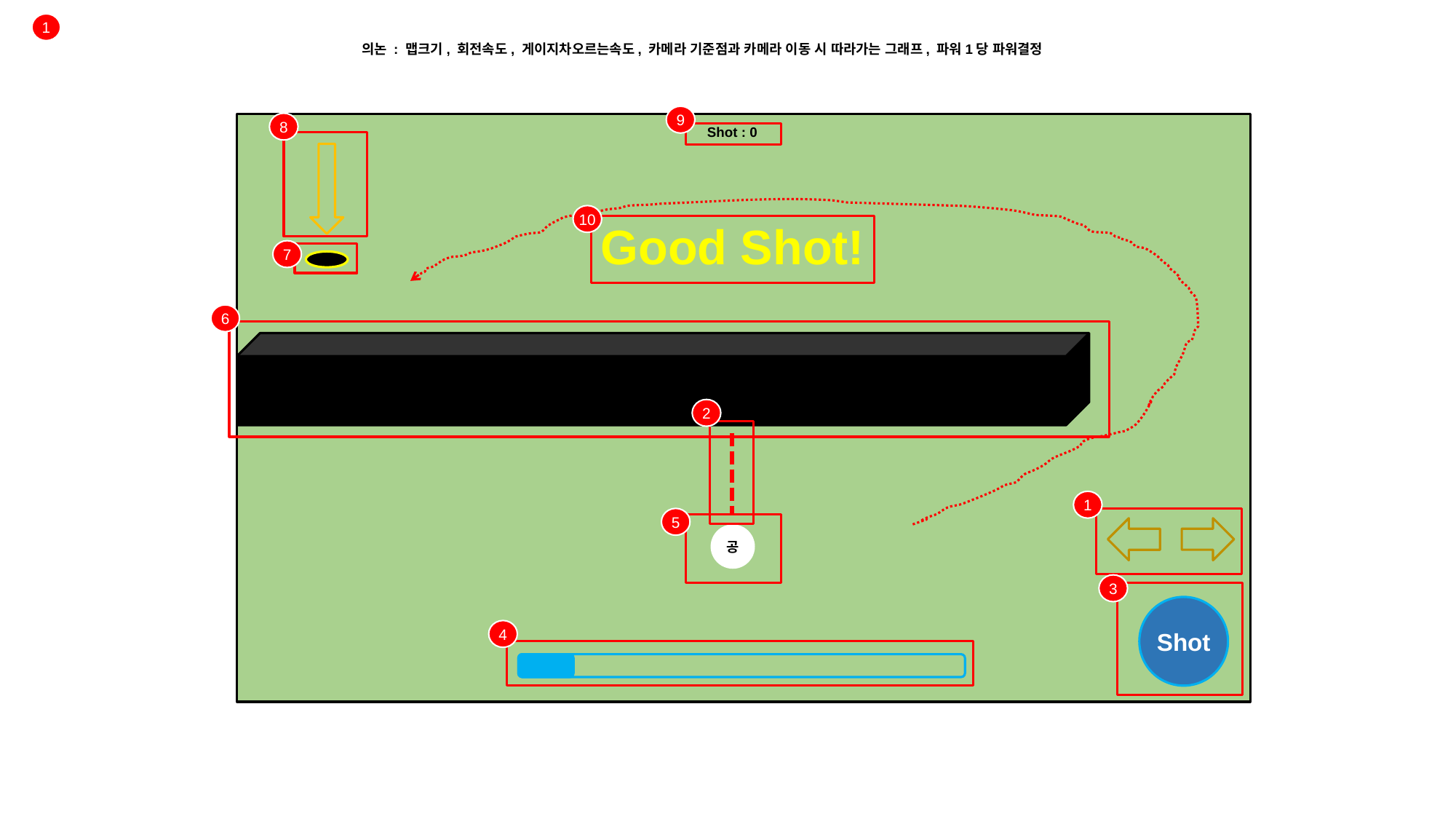

1
의논 : 맵크기, 회전속도, 게이지차오르는속도, 카메라 기준점과 카메라 이동 시 따라가는 그래프, 파워1당 파워결정
9
8

Shot : 0

10

Good Shot!
7

6

2

1
5

공
3

Shot
4